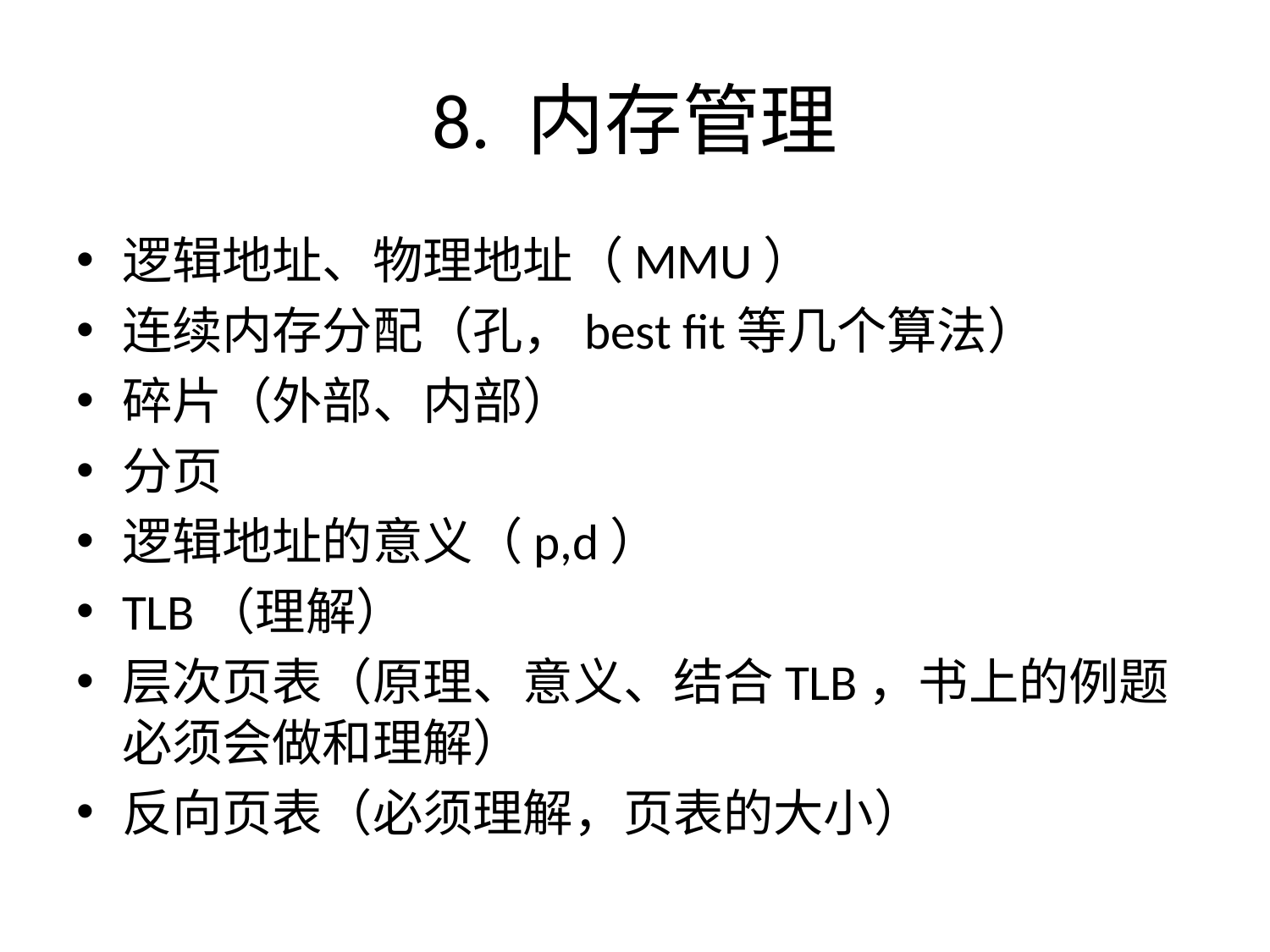

# 8. 内存管理
逻辑地址、物理地址（MMU）
连续内存分配（孔，best fit等几个算法）
碎片（外部、内部）
分页
逻辑地址的意义（p,d）
TLB（理解）
层次页表（原理、意义、结合TLB，书上的例题必须会做和理解）
反向页表（必须理解，页表的大小）